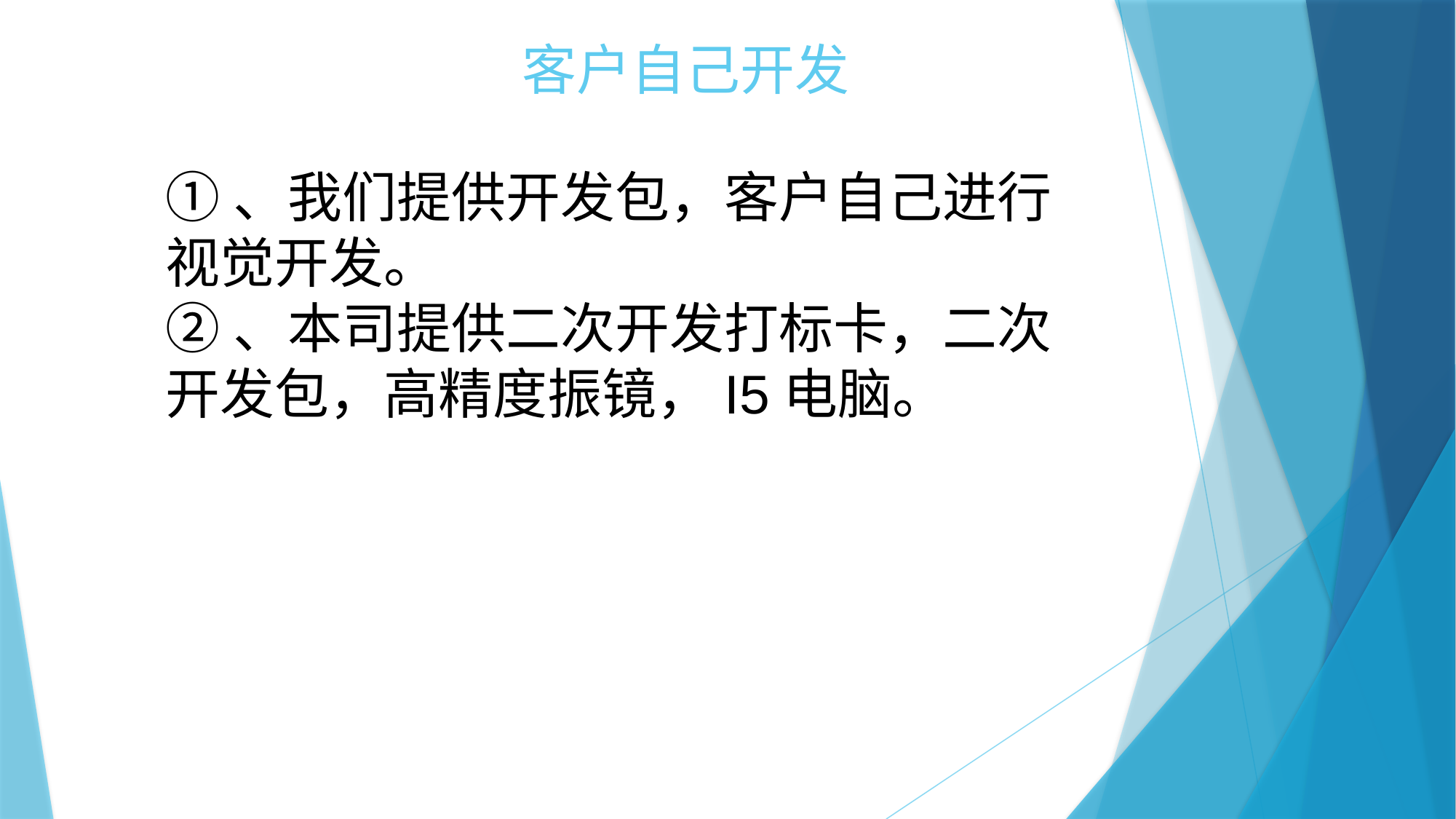

# 客户自己开发
①、我们提供开发包，客户自己进行视觉开发。 ②、本司提供二次开发打标卡，二次开发包，高精度振镜，I5电脑。